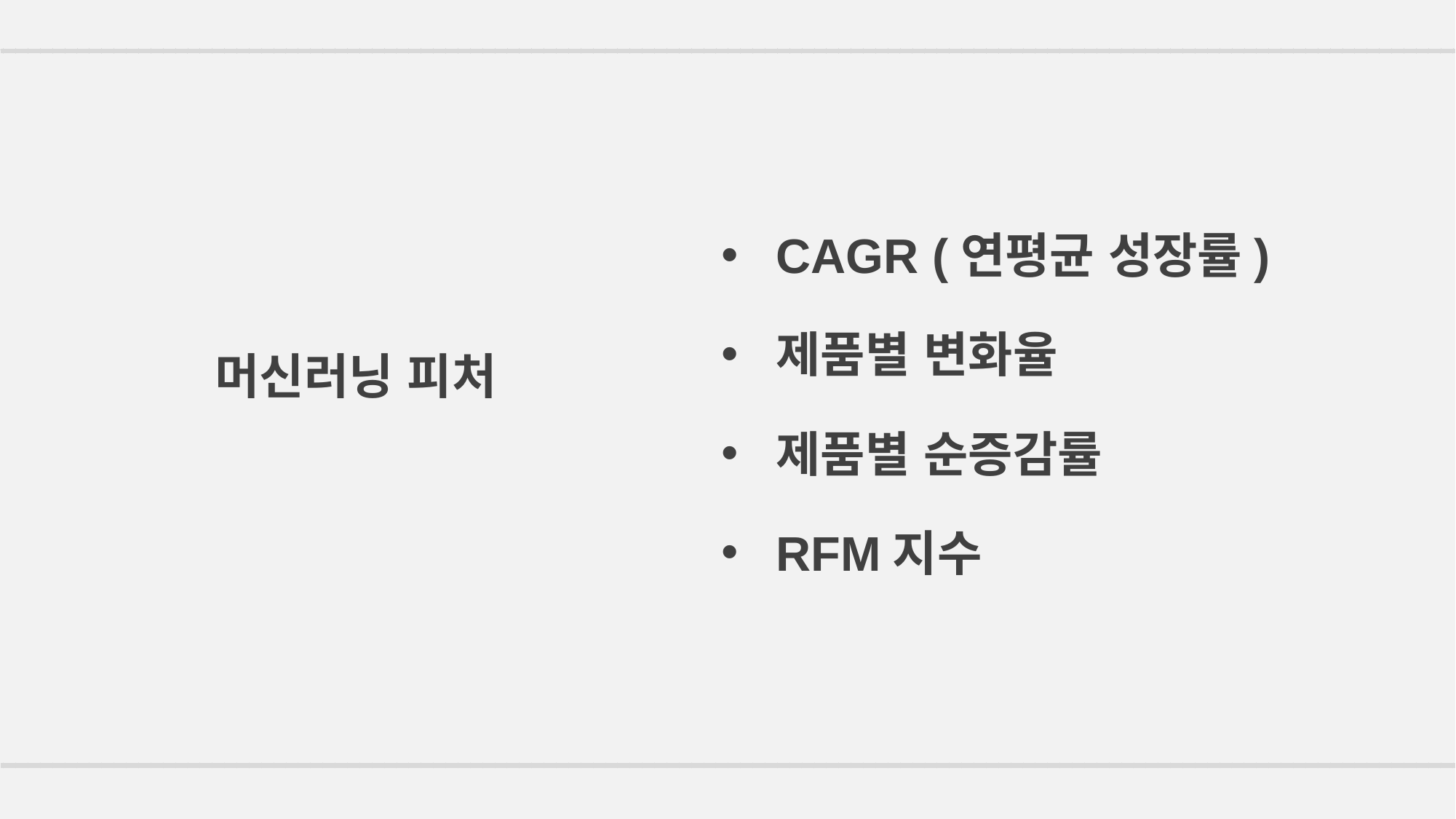

CAGR (연평균 성장률)
제품별 변화율
제품별 순증감률
RFM지수
머신러닝 피처